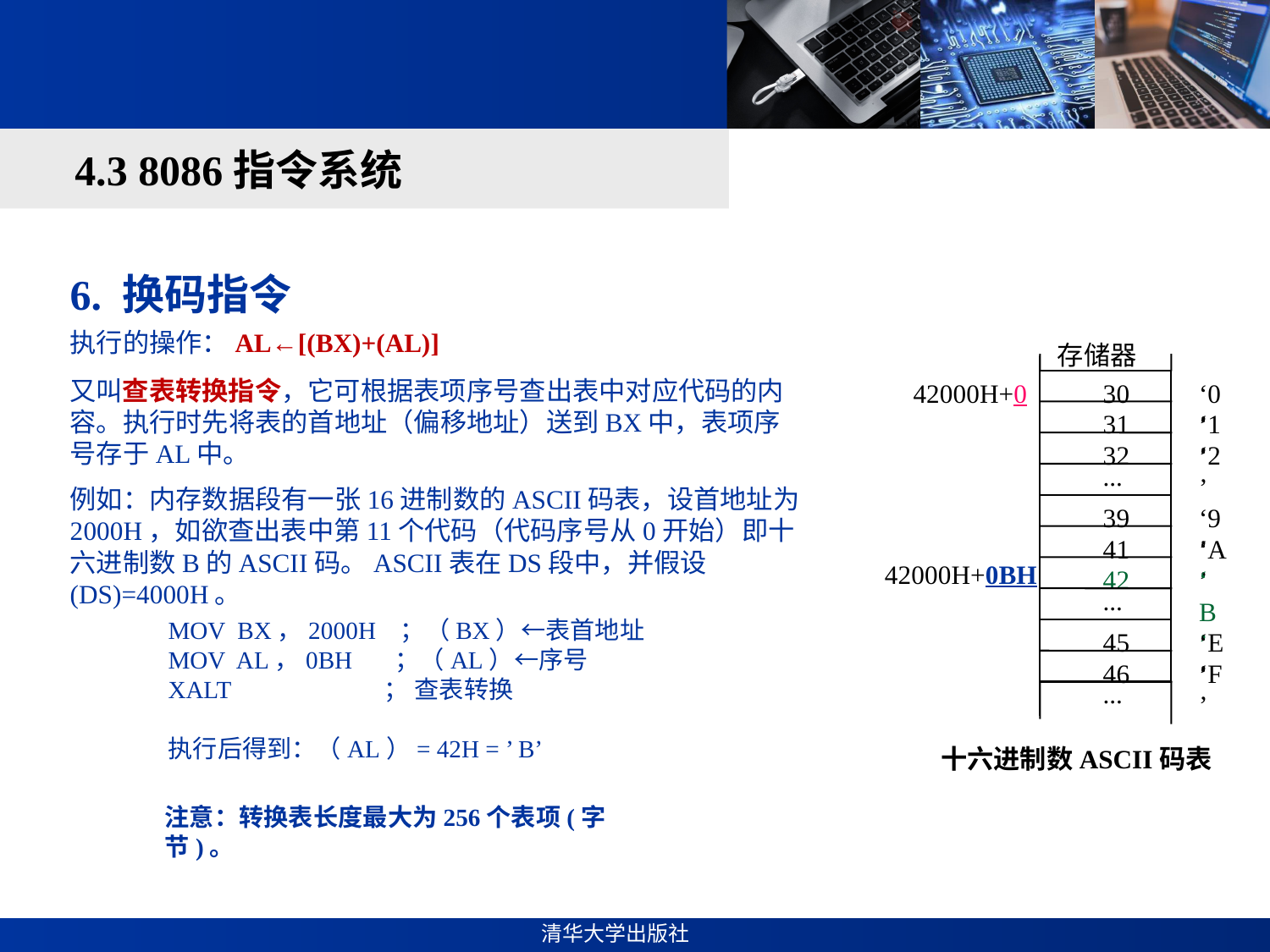

#
4.3 8086指令系统

6. 换码指令
执行的操作：AL←[(BX)+(AL)]
又叫查表转换指令，它可根据表项序号查出表中对应代码的内容。执行时先将表的首地址（偏移地址）送到BX中，表项序号存于AL中。
例如：内存数据段有一张16进制数的ASCII码表，设首地址为2000H，如欲查出表中第11个代码（代码序号从0开始）即十六进制数B的ASCII码。ASCII表在DS段中，并假设(DS)=4000H。
存储器

42000H+0

30
‘0’

31
‘1’

32
‘2’
...

39
‘9’

41
‘A’
42000H+0BH

42
‘B’
...

45
‘E’

46
‘F’
...

十六进制数ASCII码表
MOV  BX，2000H   ；（BX）←表首地址
MOV  AL，0BH      ；（AL）←序号
XALT                        ； 查表转换

执行后得到：（AL）= 42H = ’ B’
注意：转换表长度最大为256个表项(字节)。